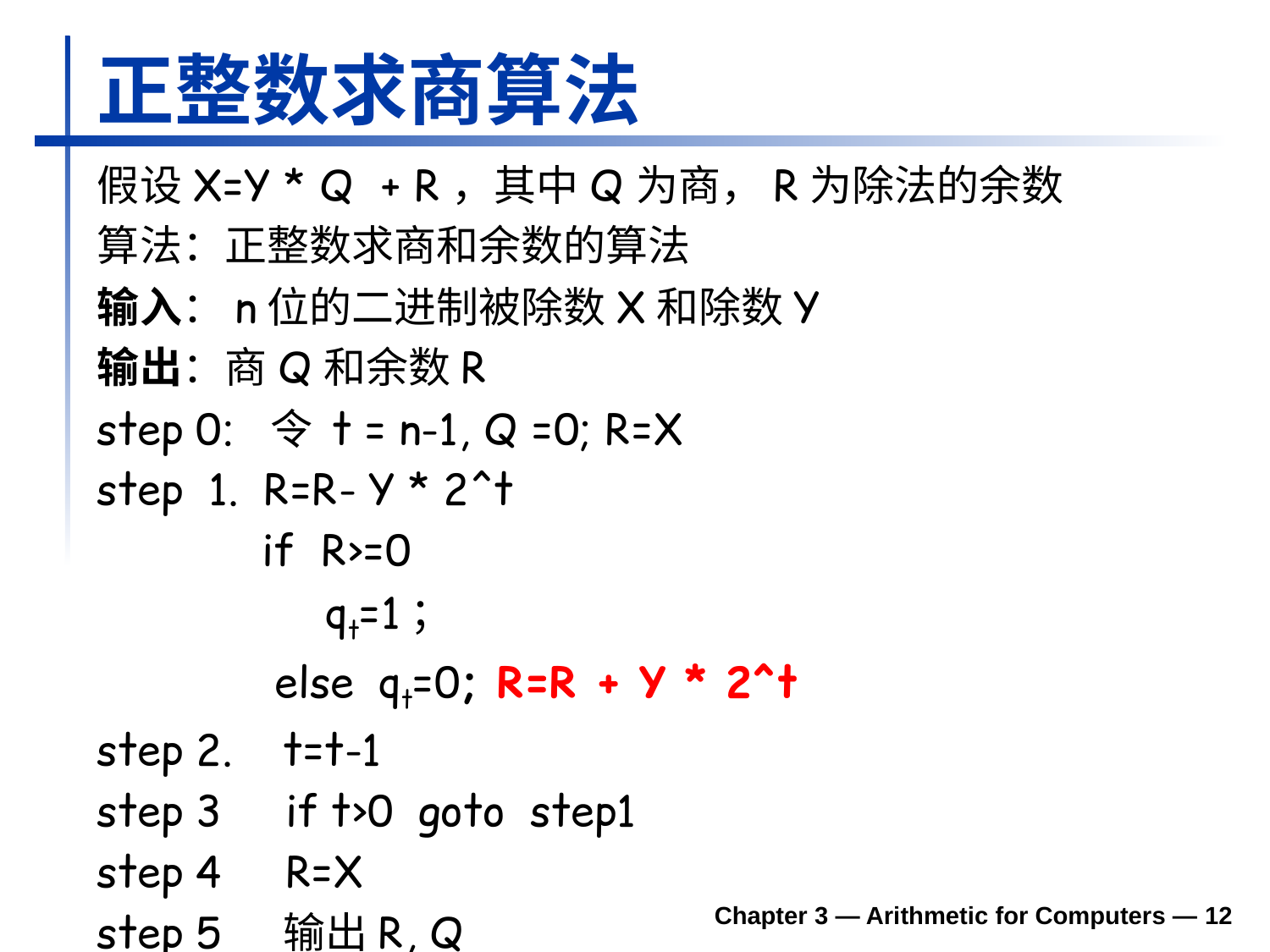

正整数求商算法
假设X=Y * Q  + R，其中Q为商，R为除法的余数
算法：正整数求商和余数的算法
输入：n位的二进制被除数X和除数Y
输出：商Q和余数R
step 0:  令 t = n-1, Q =0; R=X
step  1.  R=R- Y * 2^t
             if  R>=0
                  qt=1；
              else  qt=0; R=R + Y * 2^t
step 2.    t=t-1
step 3     if t>0  goto  step1
step 4     R=X
step 5    输出R, Q

Chapter 3 — Arithmetic for Computers — 12